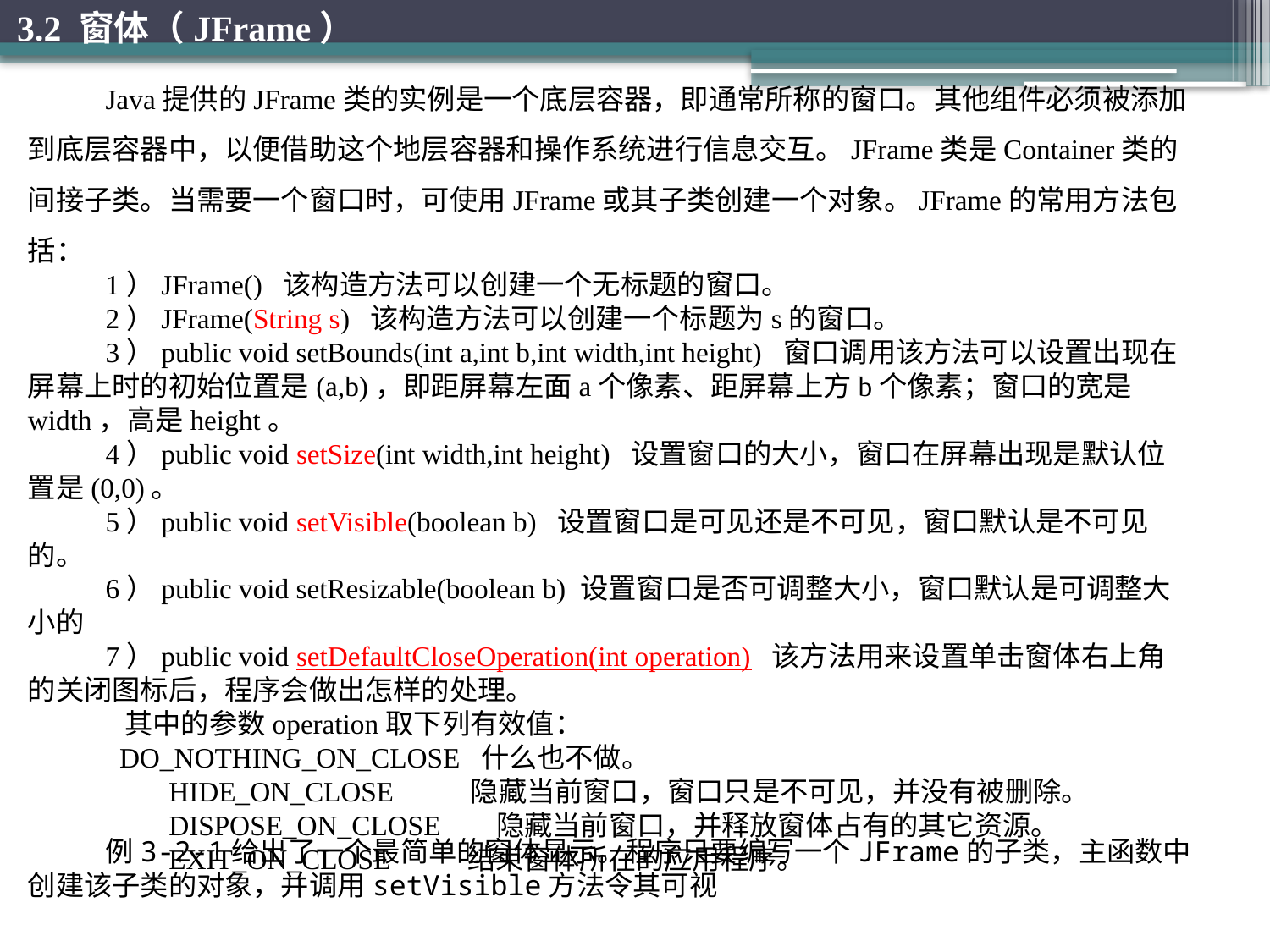

3.2 窗体（JFrame）
Java提供的JFrame类的实例是一个底层容器，即通常所称的窗口。其他组件必须被添加到底层容器中，以便借助这个地层容器和操作系统进行信息交互。JFrame类是Container类的间接子类。当需要一个窗口时，可使用JFrame或其子类创建一个对象。JFrame的常用方法包括：
1）JFrame()  该构造方法可以创建一个无标题的窗口。
2）JFrame(String s)  该构造方法可以创建一个标题为s的窗口。
3）public void setBounds(int a,int b,int width,int height)  窗口调用该方法可以设置出现在屏幕上时的初始位置是(a,b)，即距屏幕左面a个像素、距屏幕上方b个像素；窗口的宽是width，高是height。
4）public void setSize(int width,int height)  设置窗口的大小，窗口在屏幕出现是默认位置是(0,0)。
5）public void setVisible(boolean b)  设置窗口是可见还是不可见，窗口默认是不可见的。
6）public void setResizable(boolean b) 设置窗口是否可调整大小，窗口默认是可调整大小的
7）public void setDefaultCloseOperation(int operation)  该方法用来设置单击窗体右上角的关闭图标后，程序会做出怎样的处理。
  其中的参数operation取下列有效值：
  DO_NOTHING_ON_CLOSE  什么也不做。
	  HIDE_ON_CLOSE          隐藏当前窗口，窗口只是不可见，并没有被删除。
	  DISPOSE_ON_CLOSE       隐藏当前窗口，并释放窗体占有的其它资源。
	  EXIT_ON_CLOSE          结束窗体所在的应用程序。
例3-2-1给出了一个最简单的窗体显示。程序只要编写一个JFrame的子类，主函数中创建该子类的对象，并调用setVisible方法令其可视